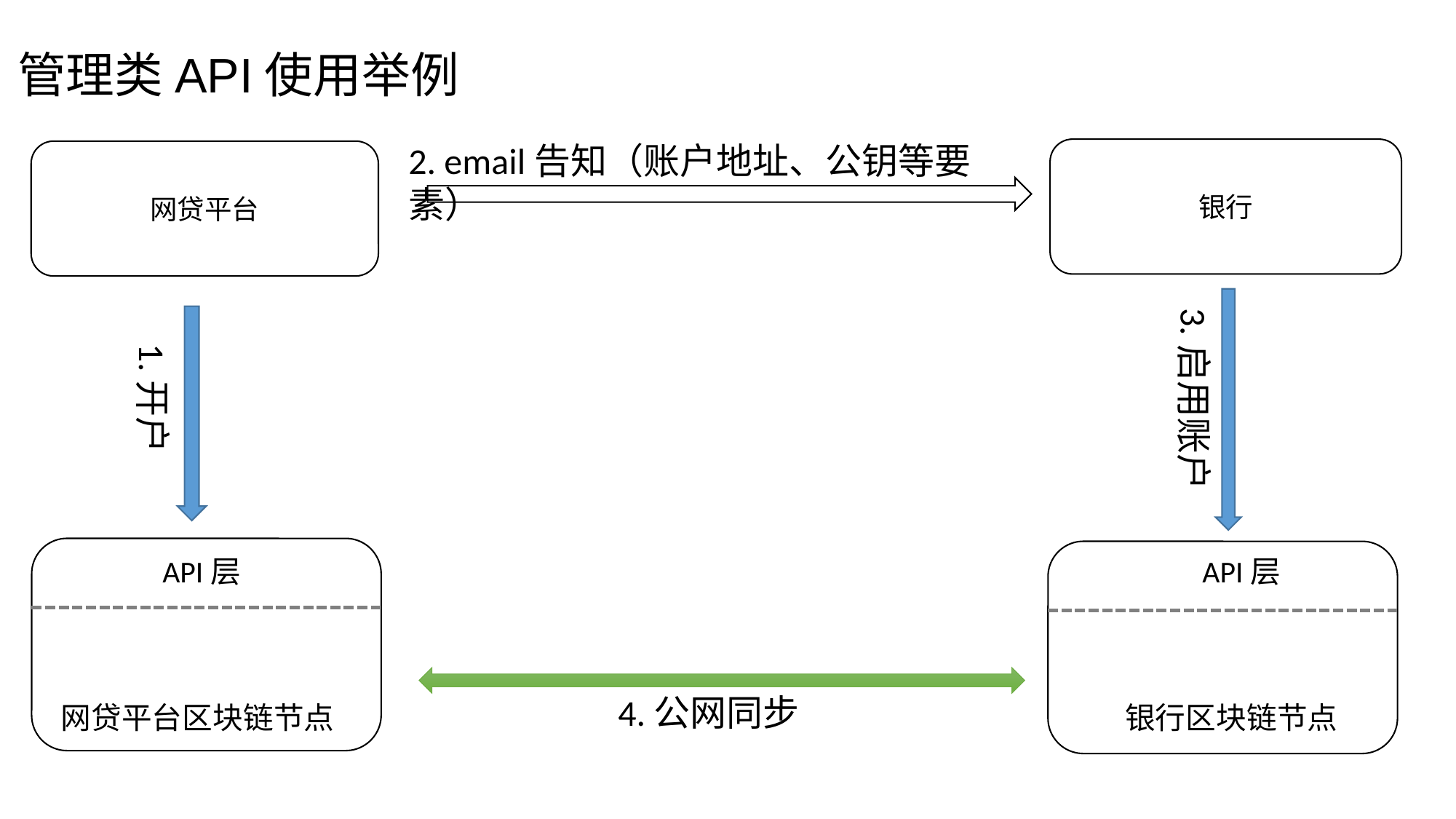

# 管理类API使用举例
2. email告知（账户地址、公钥等要素）

银行
网贷平台

3.启用账户

1.开户

API层
网贷平台区块链节点

API层
银行区块链节点

4.公网同步